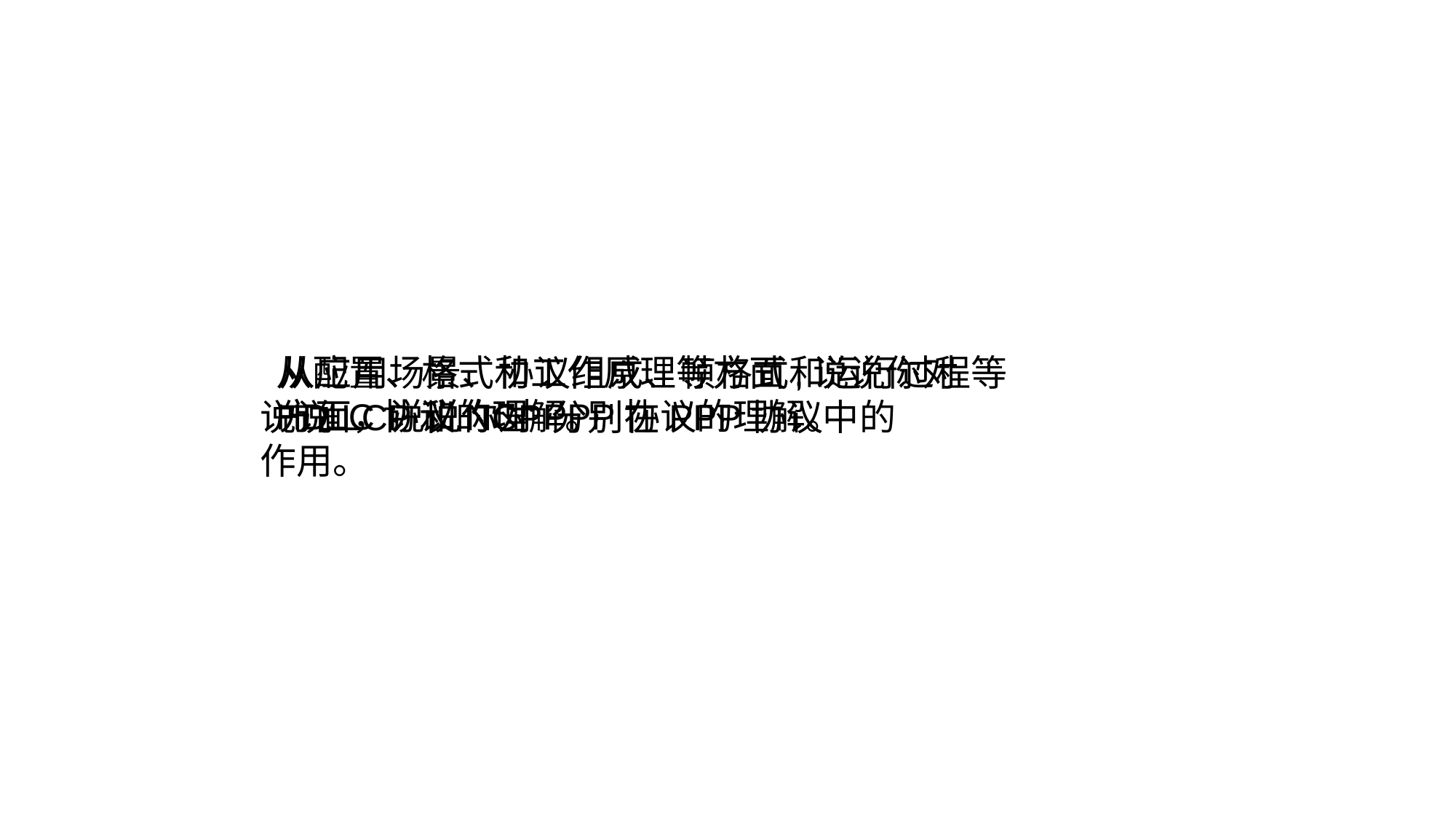

从应用场景、协议组成、帧格式和运行过程等方面，说说你对PPP协议的理解。
从配置、格式和工作原理等方面,说说你对HDLC协议的理解。
说说LCP和NCP分别在PPP协议中的作用。